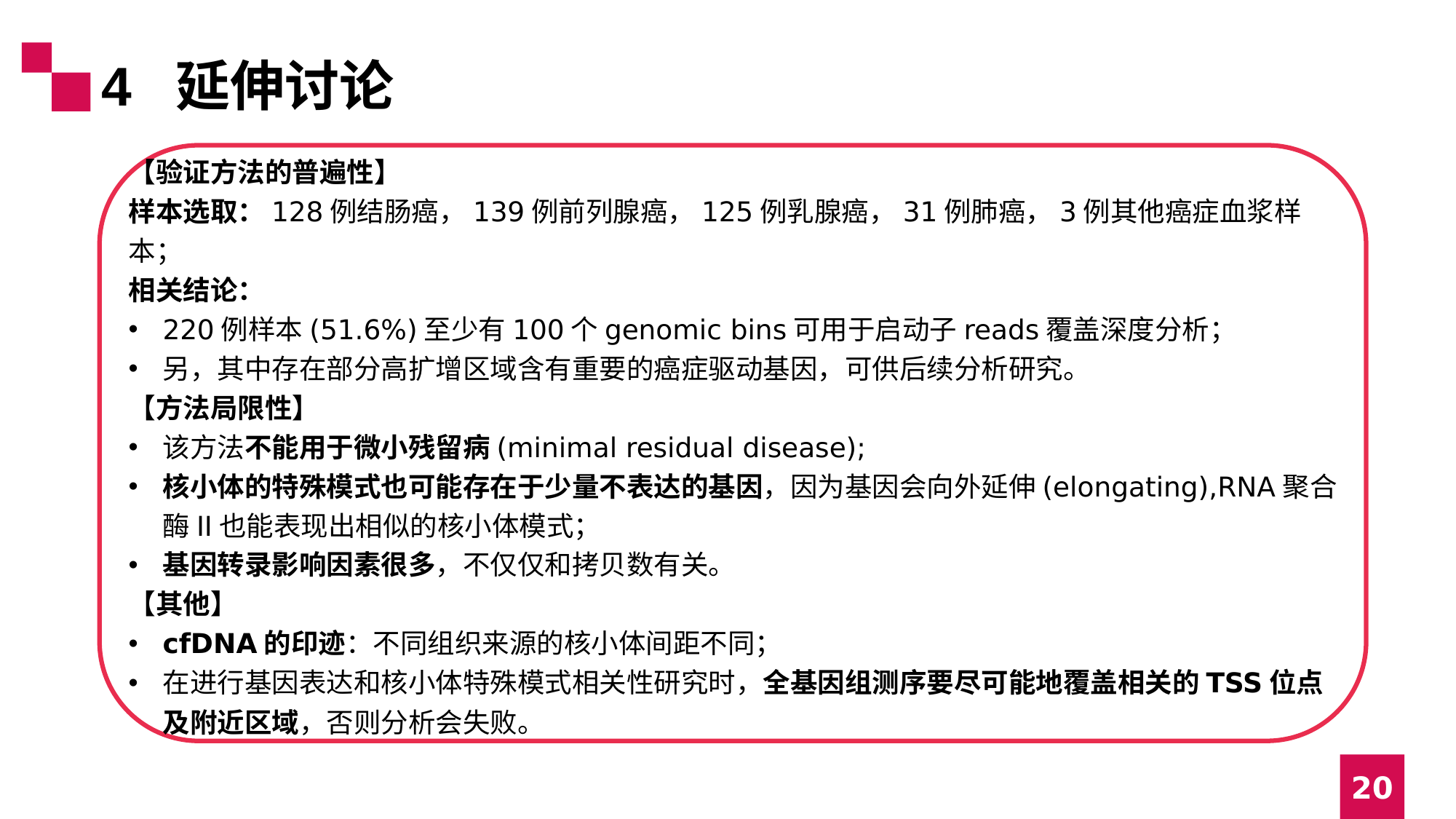

4  延伸讨论
【验证方法的普遍性】
样本选取：128例结肠癌，139例前列腺癌，125例乳腺癌，31例肺癌，3例其他癌症血浆样本；
相关结论：
220例样本(51.6%)至少有100个genomic bins可用于启动子reads覆盖深度分析；
另，其中存在部分高扩增区域含有重要的癌症驱动基因，可供后续分析研究。
【方法局限性】
该方法不能用于微小残留病(minimal residual disease);
核小体的特殊模式也可能存在于少量不表达的基因，因为基因会向外延伸(elongating),RNA聚合酶II也能表现出相似的核小体模式；
基因转录影响因素很多，不仅仅和拷贝数有关。
【其他】
cfDNA的印迹：不同组织来源的核小体间距不同；
在进行基因表达和核小体特殊模式相关性研究时，全基因组测序要尽可能地覆盖相关的TSS位点及附近区域，否则分析会失败。
20